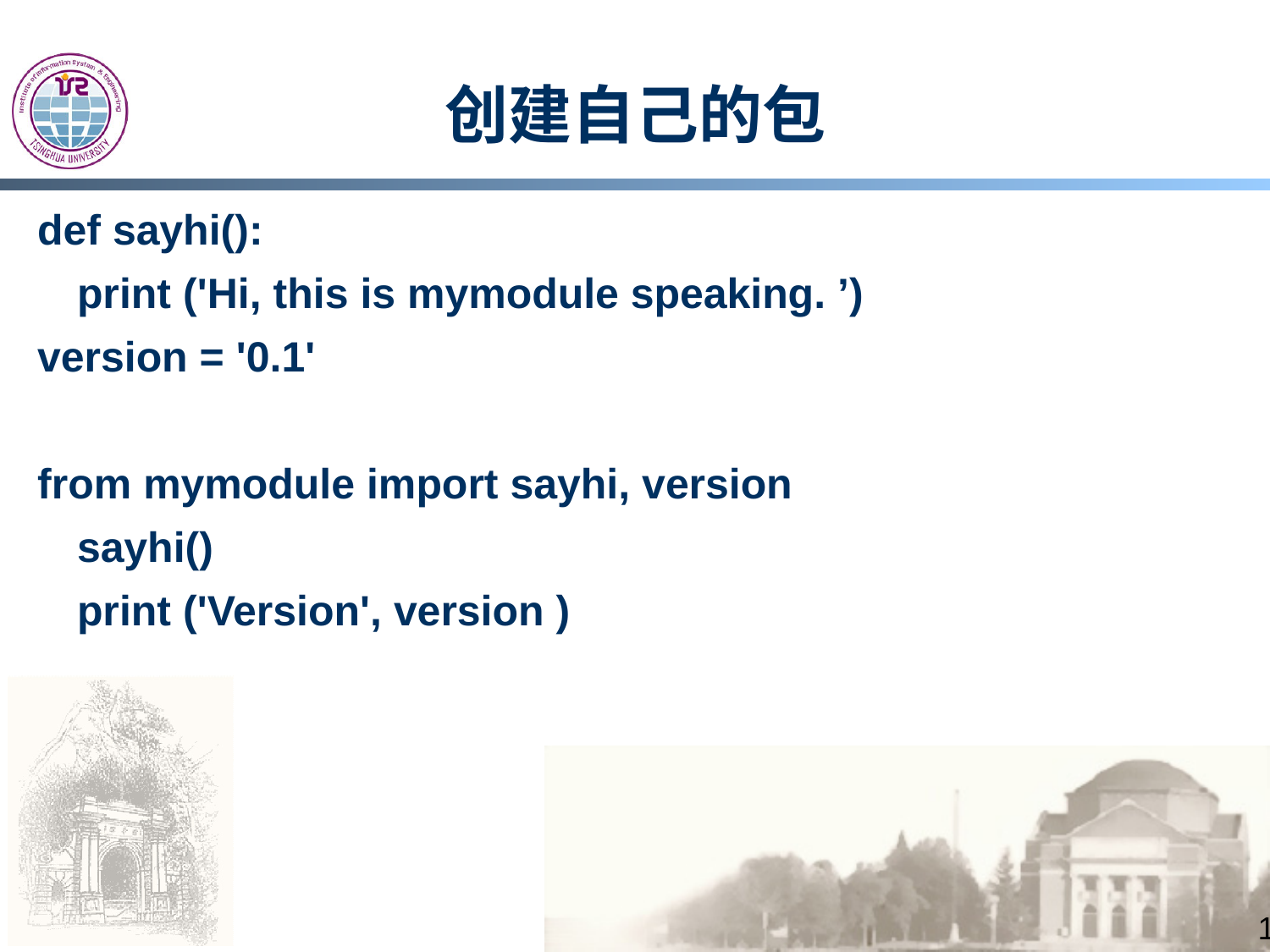

# 创建自己的包
def sayhi():
	print ('Hi, this is mymodule speaking. ’)
version = '0.1'

from mymodule import sayhi, version
	sayhi()
	print ('Version', version )